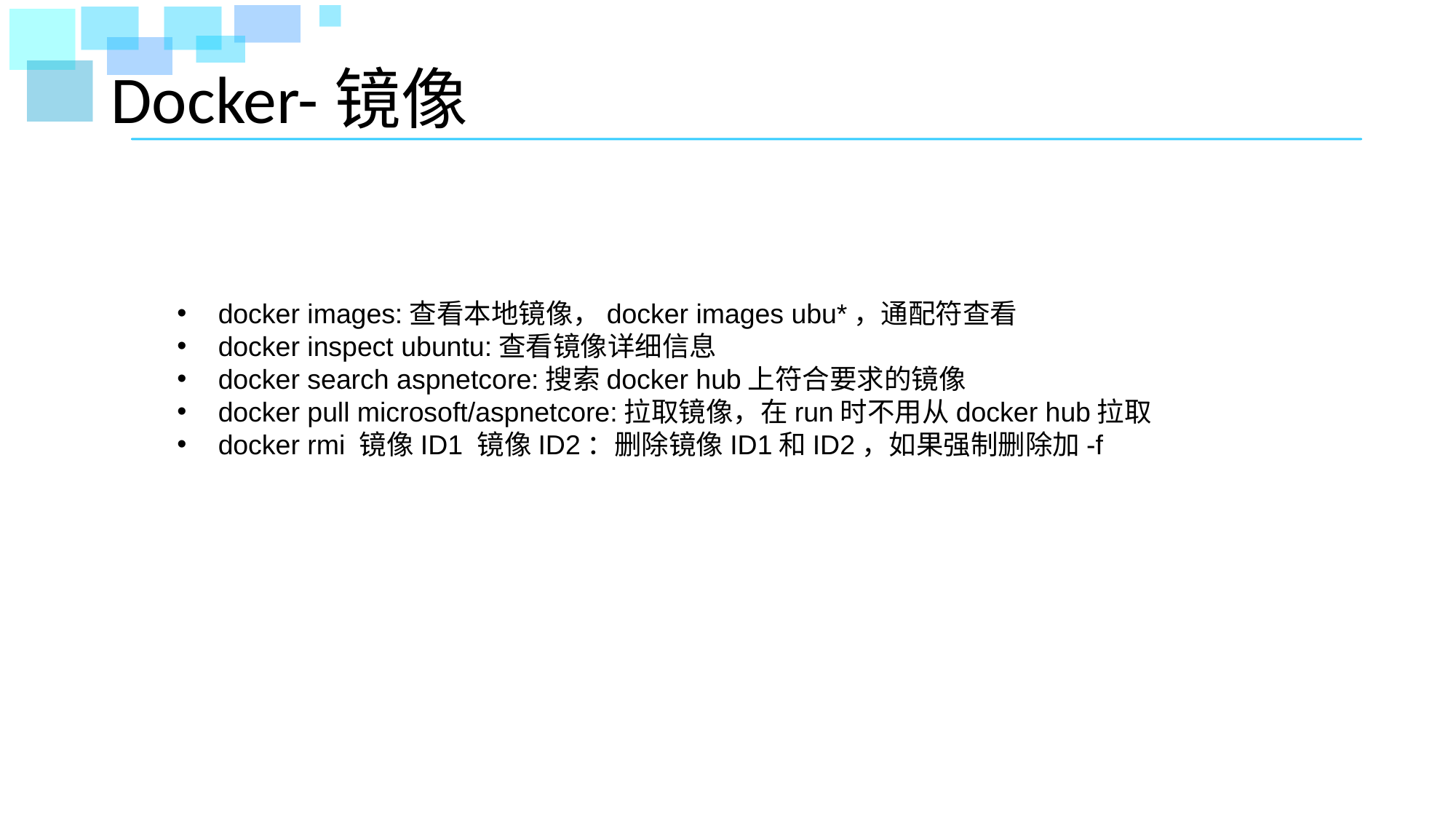

# Docker-镜像
docker images:查看本地镜像，docker images ubu*，通配符查看
docker inspect ubuntu:查看镜像详细信息
docker search aspnetcore:搜索docker hub上符合要求的镜像
docker pull microsoft/aspnetcore:拉取镜像，在run时不用从docker hub拉取
docker rmi 镜像ID1 镜像ID2：删除镜像ID1和ID2，如果强制删除加-f